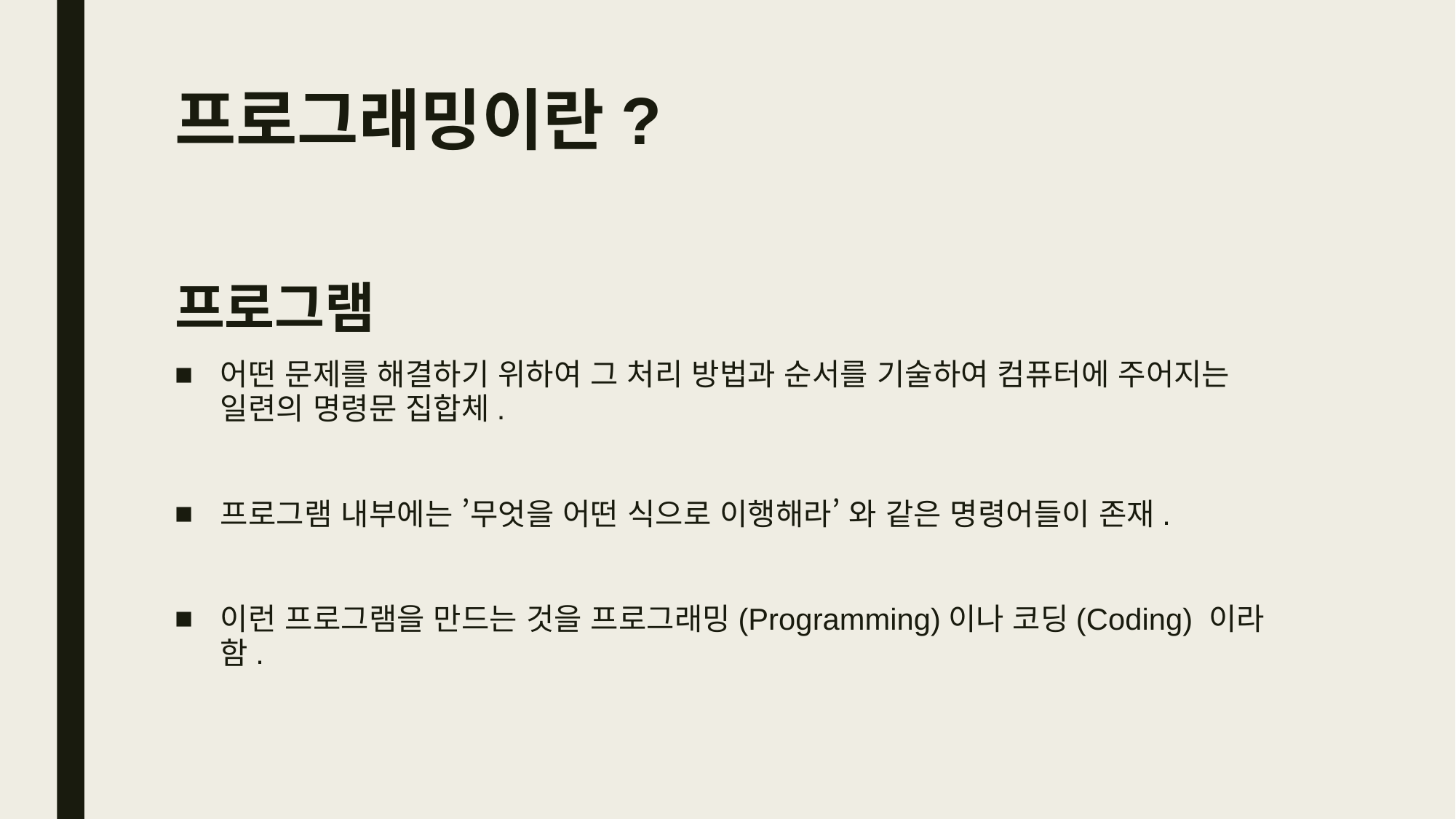

# 프로그래밍이란?
프로그램
어떤 문제를 해결하기 위하여 그 처리 방법과 순서를 기술하여 컴퓨터에 주어지는 일련의 명령문 집합체.

프로그램 내부에는 ’무엇을 어떤 식으로 이행해라’ 와 같은 명령어들이 존재.

이런 프로그램을 만드는 것을 프로그래밍(Programming)이나 코딩(Coding) 이라 함.